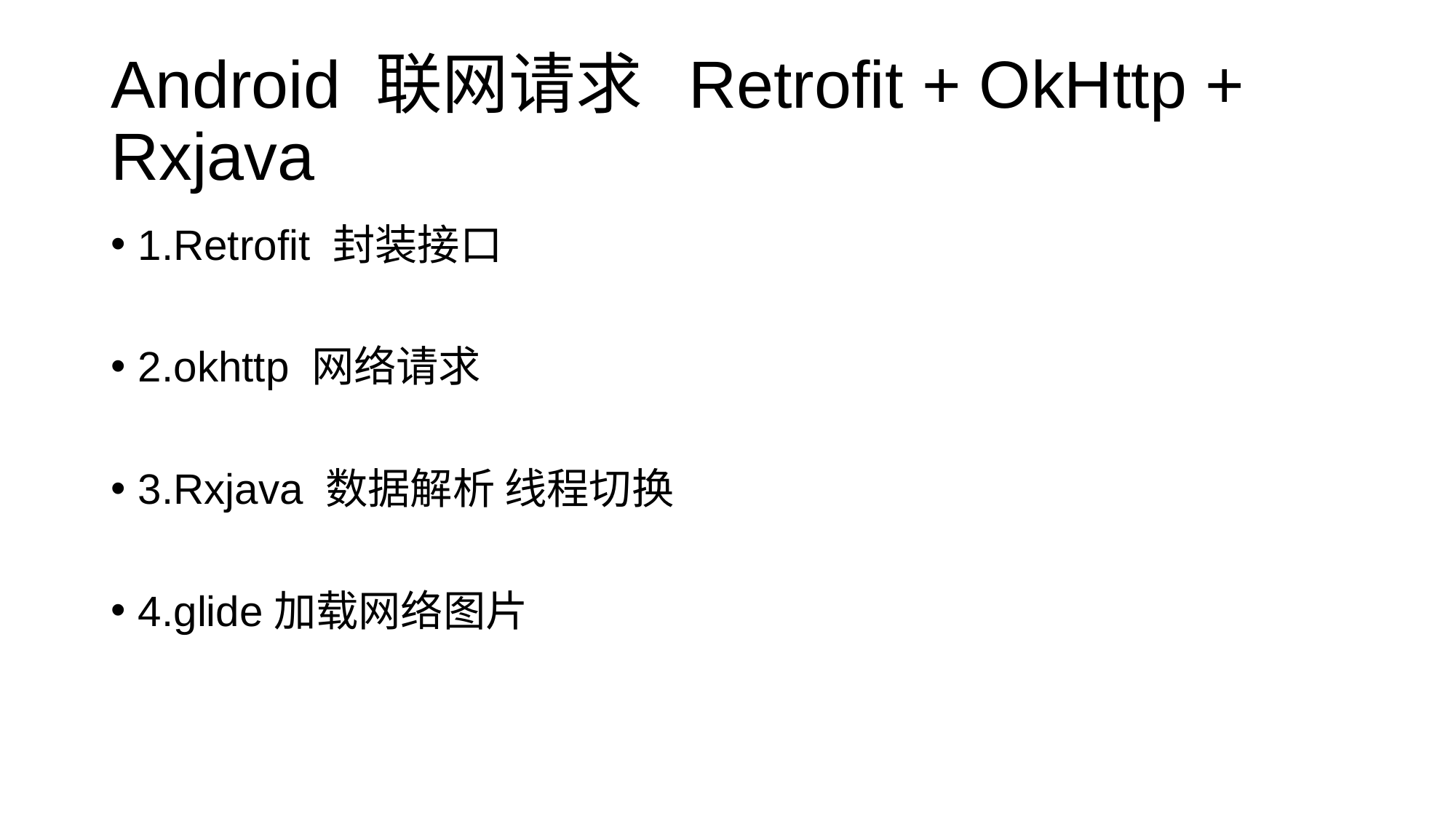

# Android 联网请求  Retrofit + OkHttp + Rxjava
1.Retrofit 封装接口

2.okhttp 网络请求

3.Rxjava 数据解析 线程切换

4.glide加载网络图片